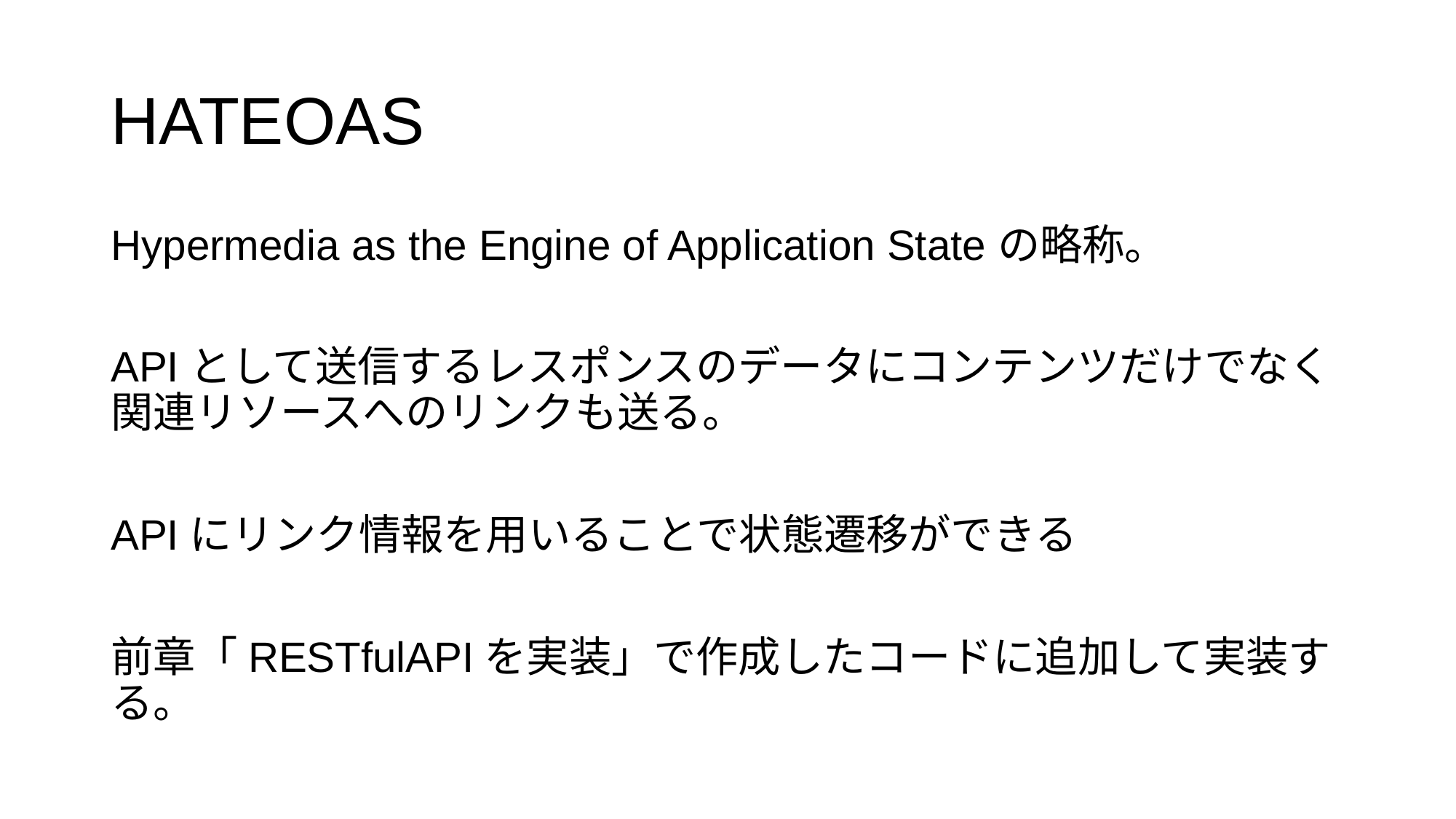

# HATEOAS
Hypermedia as the Engine of Application Stateの略称。

APIとして送信するレスポンスのデータにコンテンツだけでなく関連リソースへのリンクも送る。

APIにリンク情報を用いることで状態遷移ができる

前章「RESTfulAPIを実装」で作成したコードに追加して実装する。